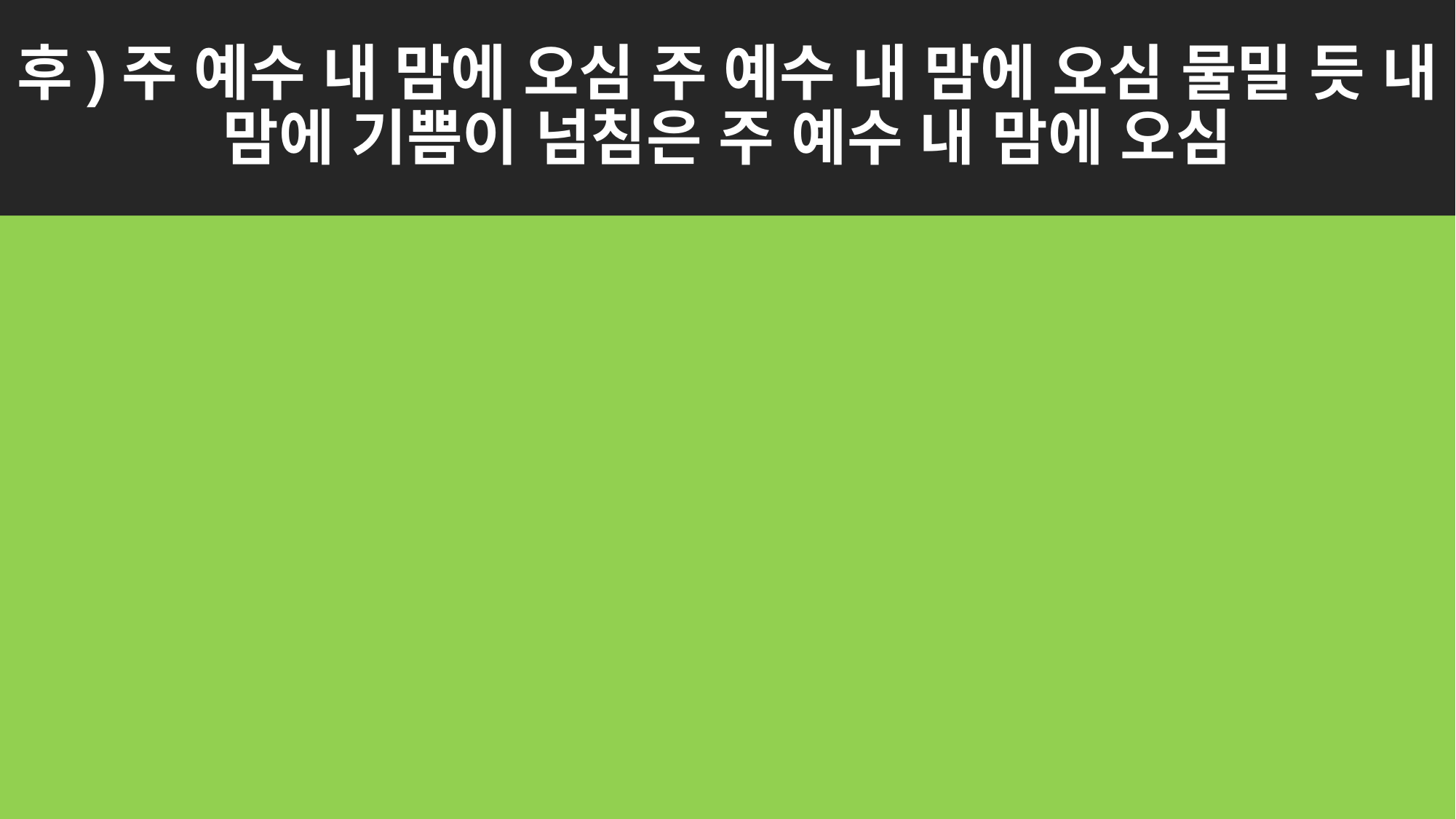

# 후)주 예수 내 맘에 오심 주 예수 내 맘에 오심 물밀 듯 내 맘에 기쁨이 넘침은 주 예수 내 맘에 오심